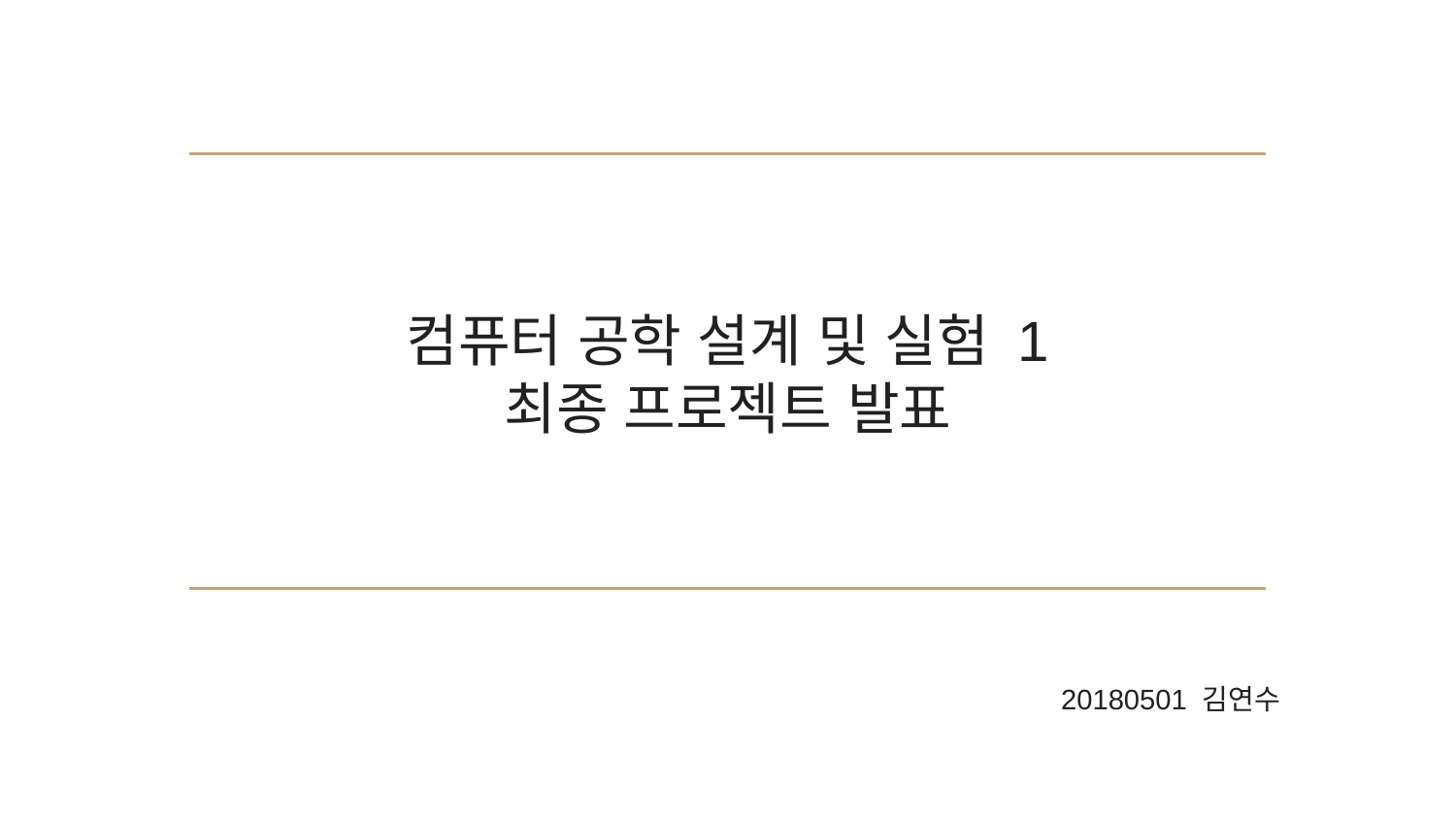

# 컴퓨터 공학 설계 및 실험 1 최종 프로젝트 발표
20180501 김연수
20180501김연수